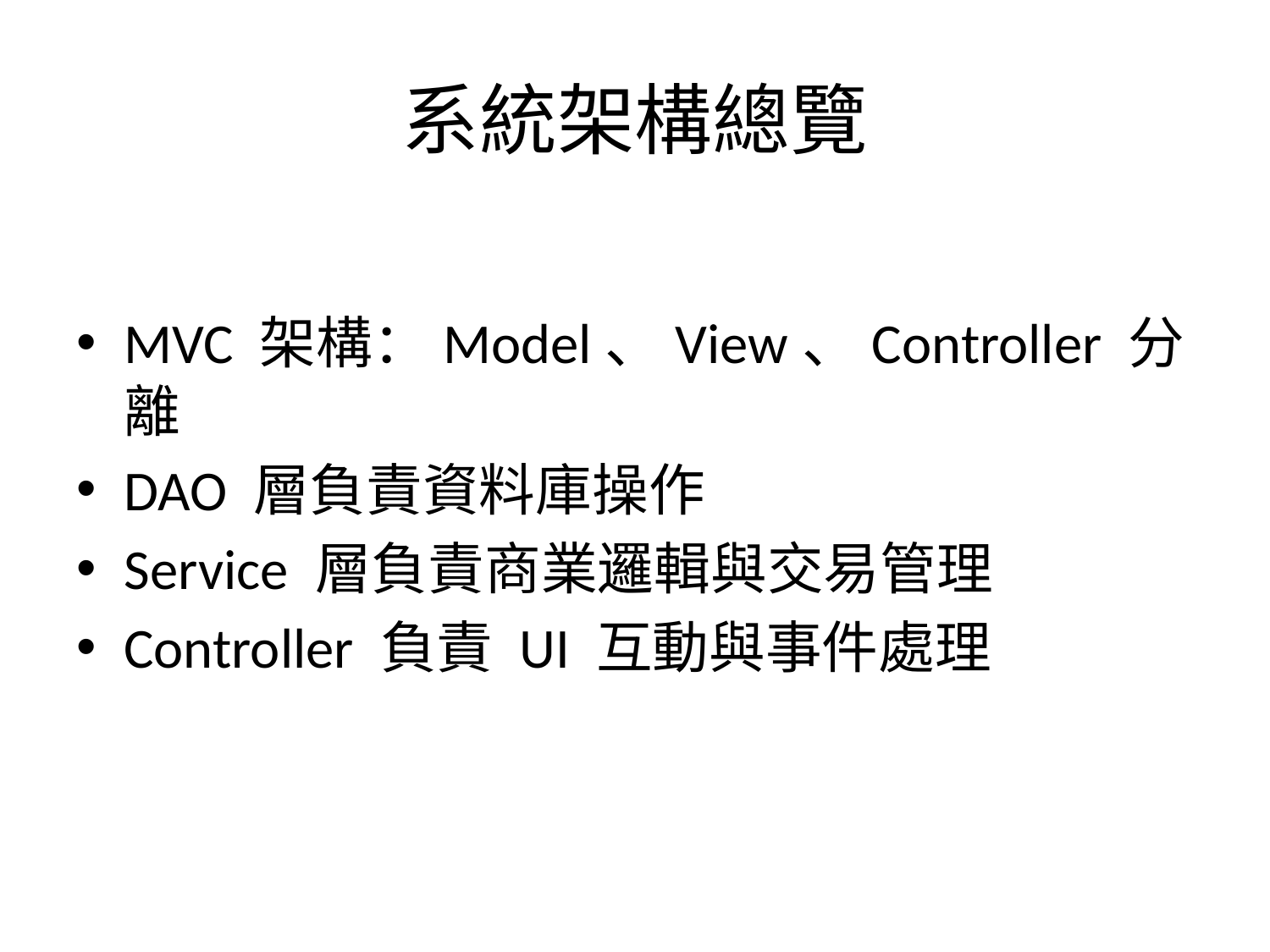

# 系統架構總覽

MVC 架構：Model、View、Controller 分離
DAO 層負責資料庫操作
Service 層負責商業邏輯與交易管理
Controller 負責 UI 互動與事件處理